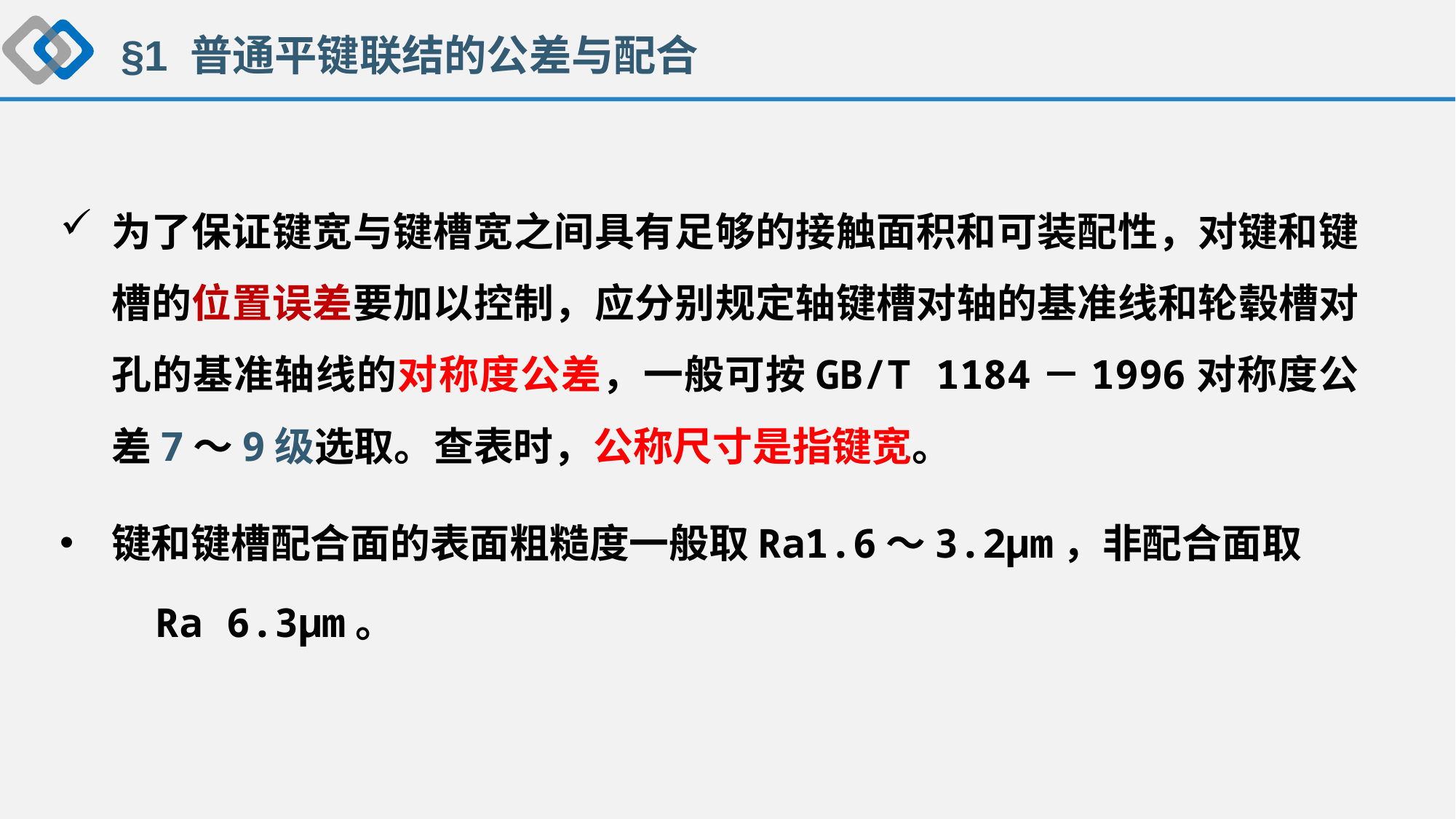

§1 普通平键联结的公差与配合
为了保证键宽与键槽宽之间具有足够的接触面积和可装配性，对键和键槽的位置误差要加以控制，应分别规定轴键槽对轴的基准线和轮毂槽对孔的基准轴线的对称度公差，一般可按GB/T 1184－1996对称度公差7～9级选取。查表时，公称尺寸是指键宽。
键和键槽配合面的表面粗糙度一般取Ra1.6～3.2μm，非配合面取
    Ra 6.3μm。